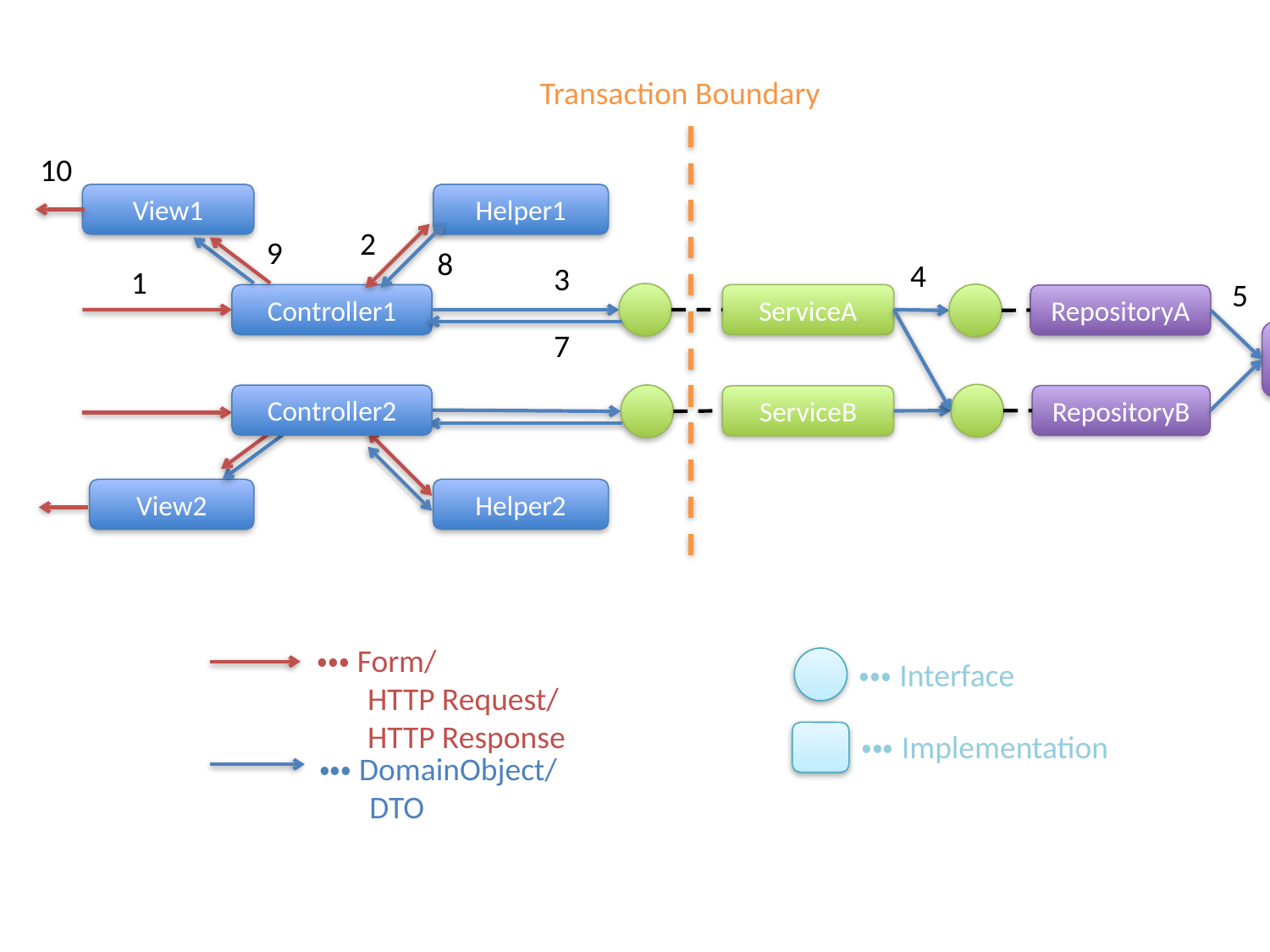

Transaction Boundary
10
View1
Helper1
2
9
8
4
3
1
5

ServiceA
Controller1
RepositoryA
7
O/R Mapper

Controller2
RepositoryB
ServiceB
6
View2
Helper2
・・・Form/
       HTTP Request/
       HTTP Response

・・・Interface
・・・Implementation

・・・DomainObject/
       DTO